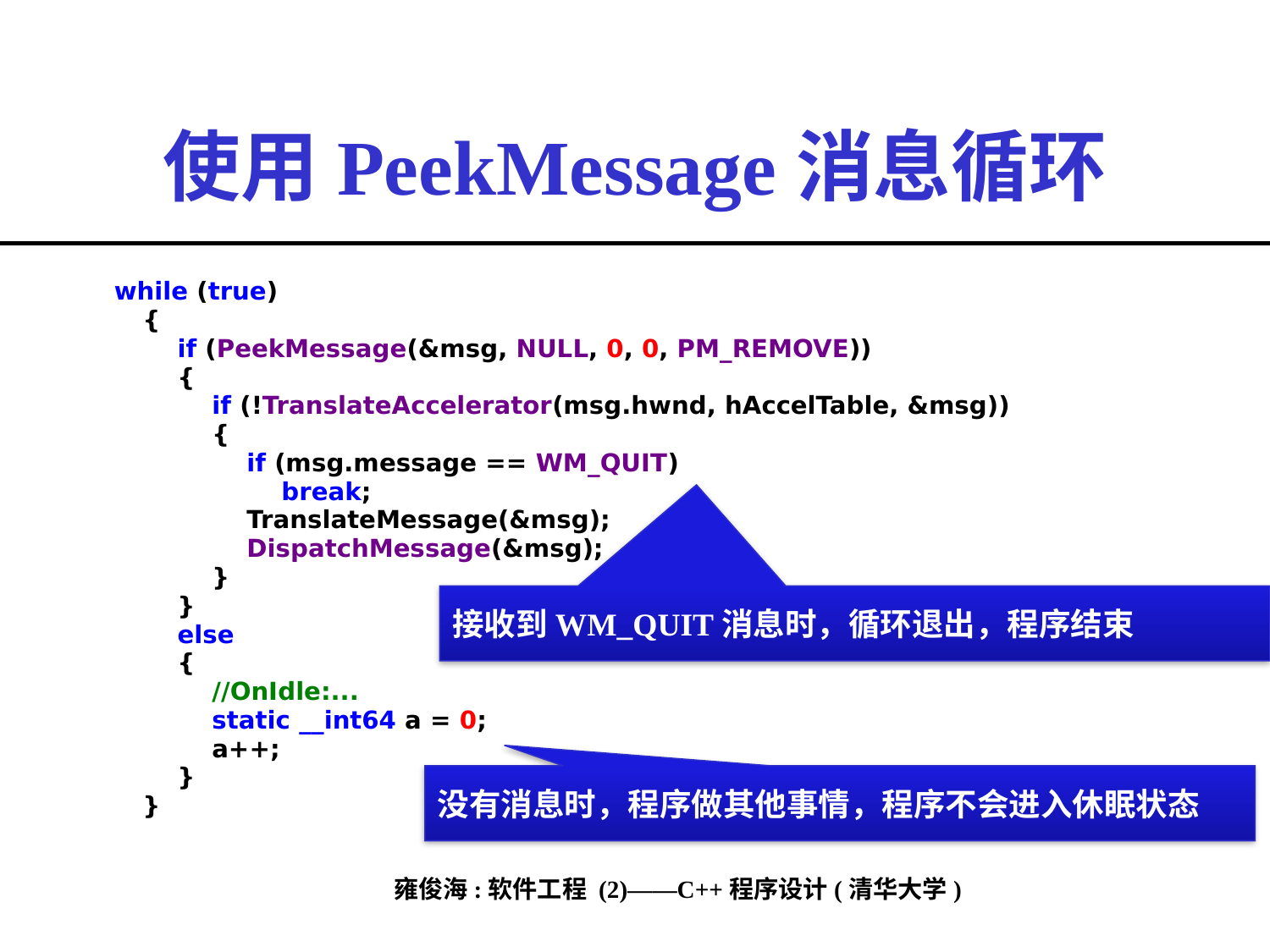

使用PeekMessage消息循环
 while (true)
    {
        if (PeekMessage(&msg, NULL, 0, 0, PM_REMOVE))
        {
            if (!TranslateAccelerator(msg.hwnd, hAccelTable, &msg))
            {
                if (msg.message == WM_QUIT)
                    break;
                TranslateMessage(&msg);
                DispatchMessage(&msg);
            }
        }
        else
        {
            //OnIdle:...
            static __int64 a = 0;
            a++;
        }
    }
接收到WM_QUIT消息时，循环退出，程序结束
没有消息时，程序做其他事情，程序不会进入休眠状态